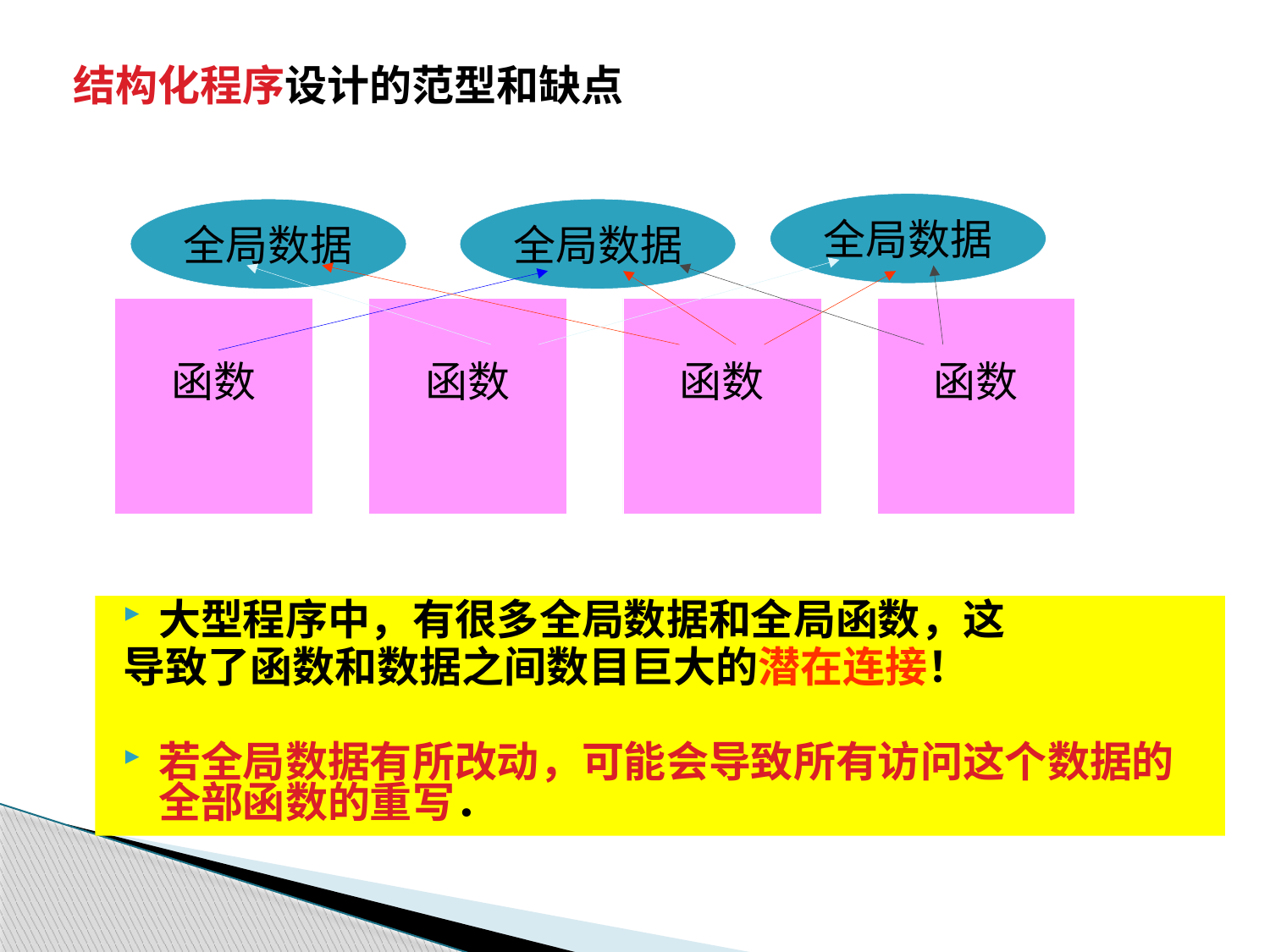

结构化程序设计的范型和缺点
全局数据
全局数据
全局数据

函数

函数

函数

函数

大型程序中，有很多全局数据和全局函数，这
导致了函数和数据之间数目巨大的潜在连接！

若全局数据有所改动，可能会导致所有访问这个数据的全部函数的重写．